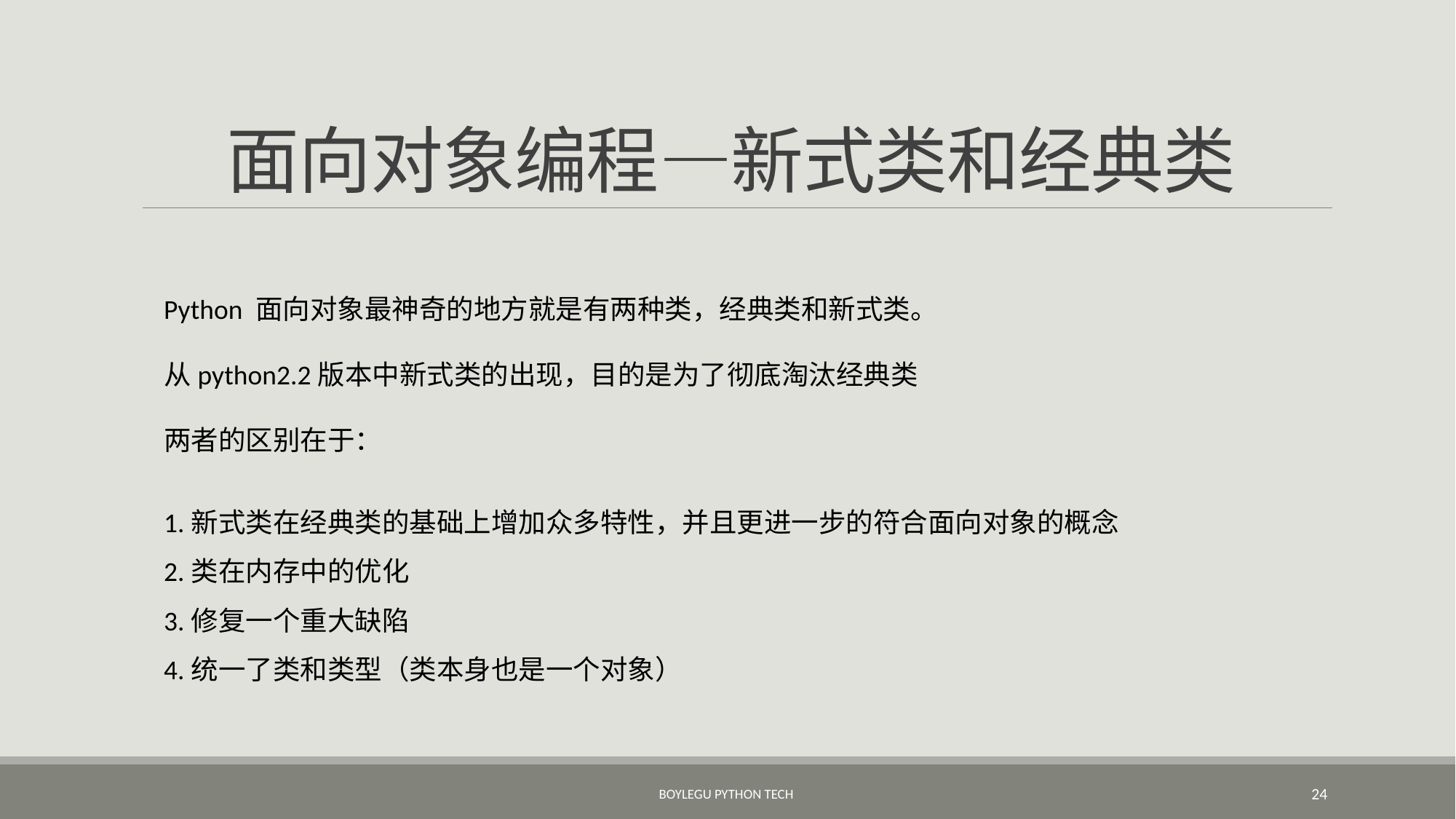

# 面向对象编程—新式类和经典类

Python 面向对象最神奇的地方就是有两种类，经典类和新式类。

从python2.2版本中新式类的出现，目的是为了彻底淘汰经典类

两者的区别在于：

1.新式类在经典类的基础上增加众多特性，并且更进一步的符合面向对象的概念
2.类在内存中的优化
3.修复一个重大缺陷
4.统一了类和类型（类本身也是一个对象）
BoyleGu Python Tech
24